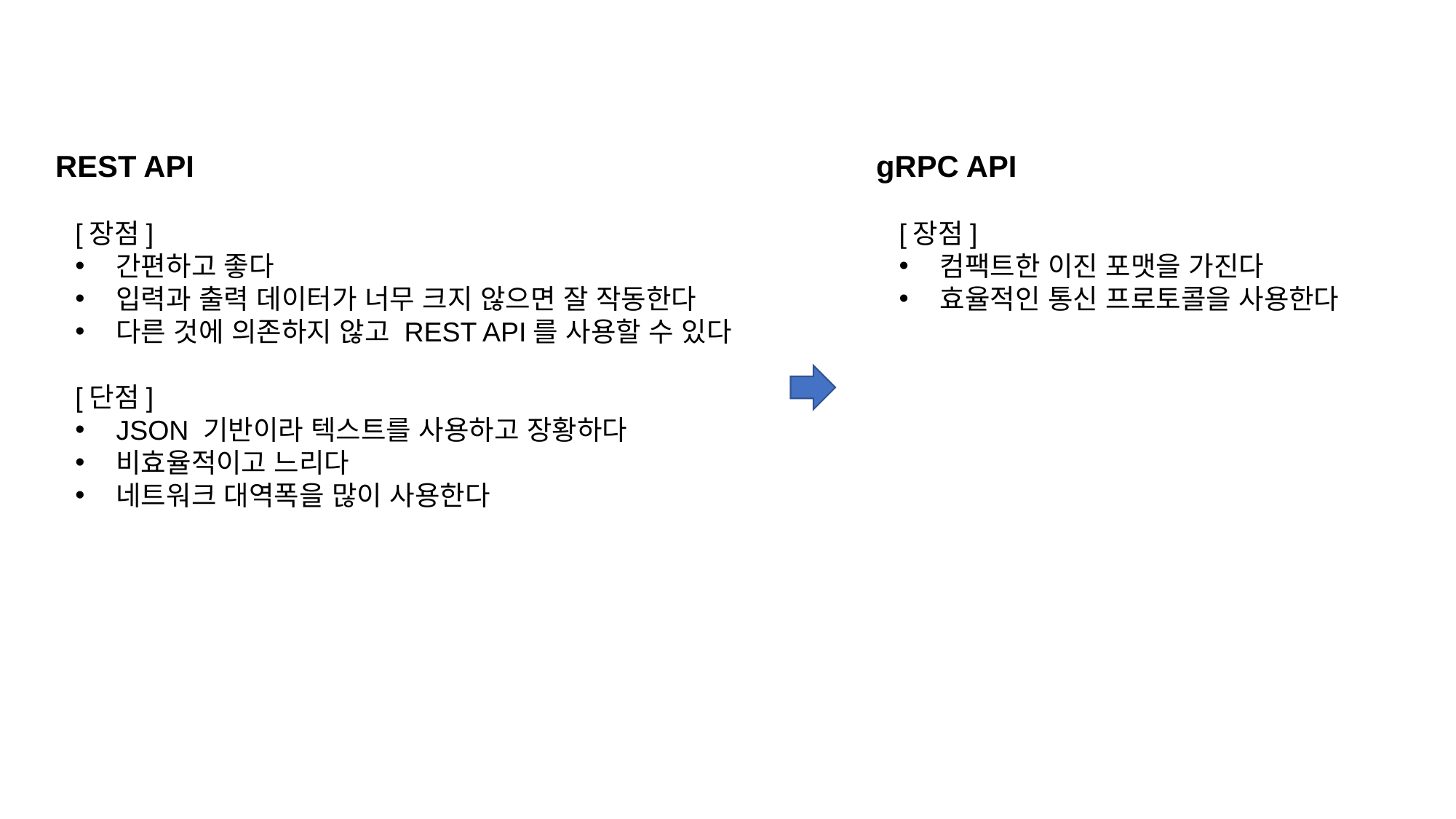

REST API
gRPC API
[장점]
간편하고 좋다
입력과 출력 데이터가 너무 크지 않으면 잘 작동한다
다른 것에 의존하지 않고 REST API를 사용할 수 있다

[단점]
JSON 기반이라 텍스트를 사용하고 장황하다
비효율적이고 느리다
네트워크 대역폭을 많이 사용한다
[장점]
컴팩트한 이진 포맷을 가진다
효율적인 통신 프로토콜을 사용한다